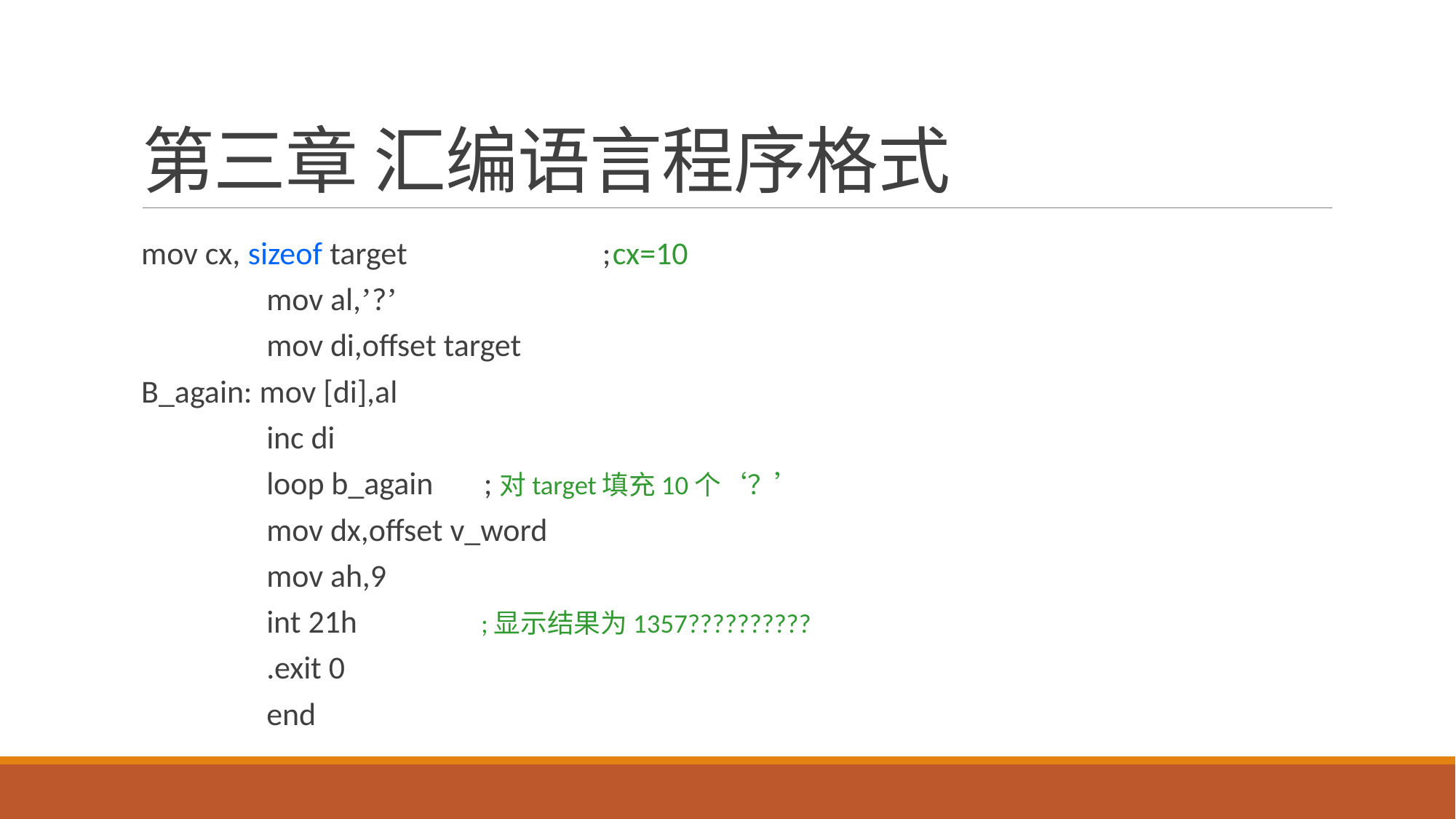

# 第三章 汇编语言程序格式
mov cx, sizeof target                           ;cx=10
	    mov al,’?’
	    mov di,offset target
B_again: mov [di],al
	    inc di
	    loop b_again       ;对target填充10个‘？’
	    mov dx,offset v_word
	    mov ah,9
	    int 21h                 ;显示结果为1357??????????
	    .exit 0
	    end